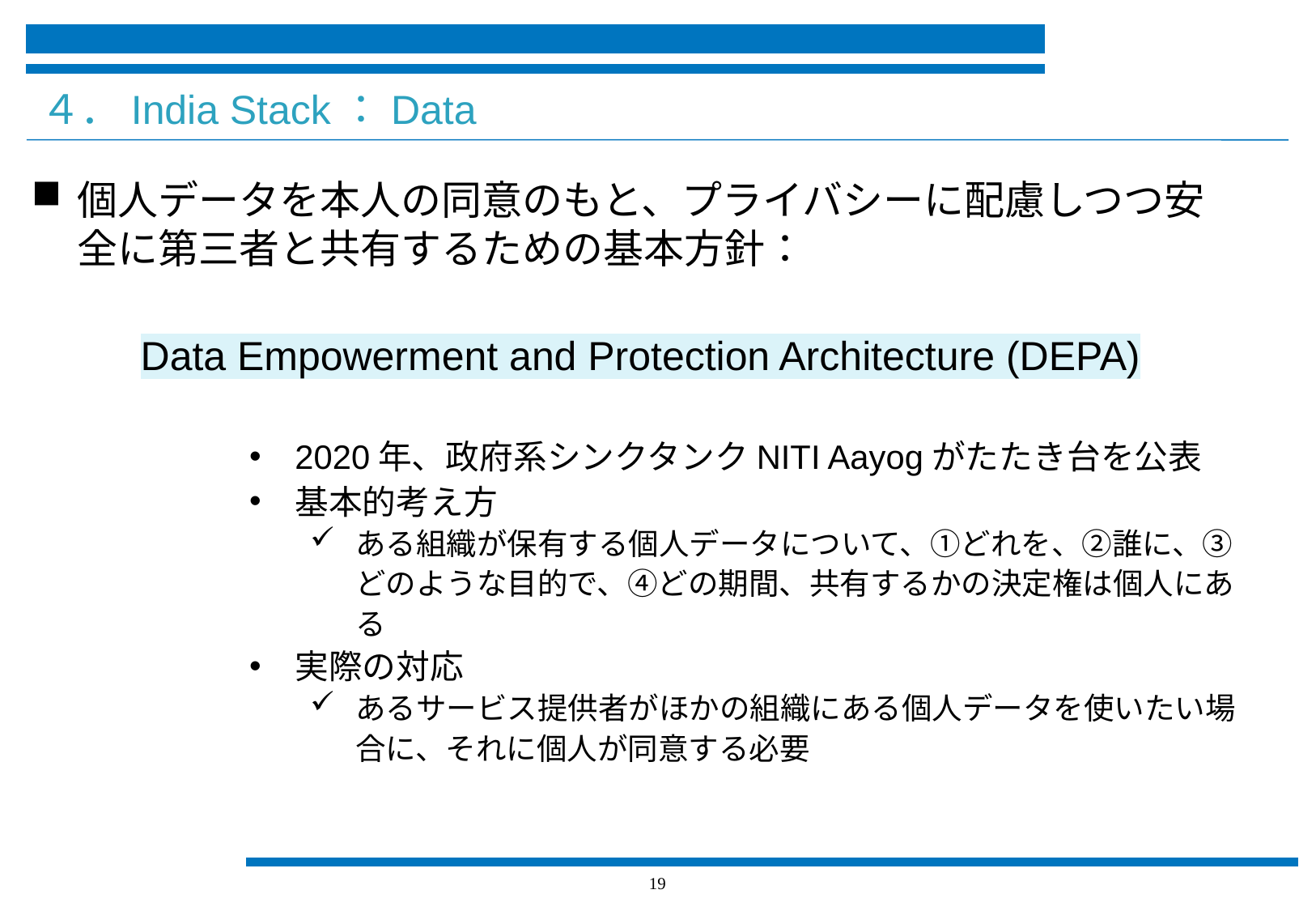

４．India Stack：Data
個人データを本人の同意のもと、プライバシーに配慮しつつ安全に第三者と共有するための基本方針：

Data Empowerment and Protection Architecture (DEPA)

2020年、政府系シンクタンクNITI Aayogがたたき台を公表
基本的考え方
ある組織が保有する個人データについて、①どれを、②誰に、③どのような目的で、④どの期間、共有するかの決定権は個人にある
実際の対応
あるサービス提供者がほかの組織にある個人データを使いたい場合に、それに個人が同意する必要

19